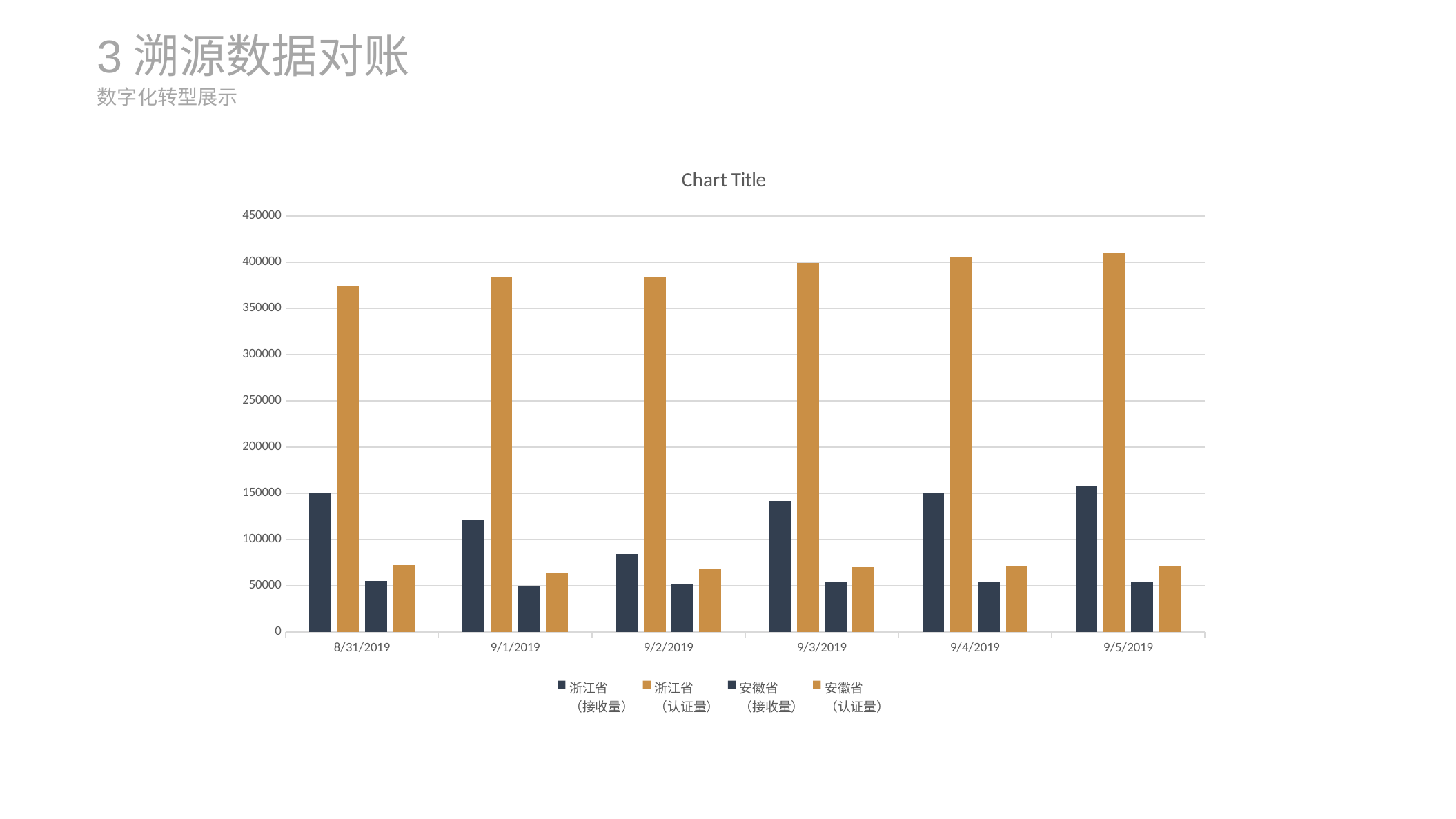

3溯源数据对账
数字化转型展示

### Chart:

| Category | 浙江省
（接收量） | 浙江省
（认证量） | 安徽省
（接收量） | 安徽省
（认证量） |
|---|---|---|---|---|
| 43708 | 150239.0 | 373990.0 | 55017.0 | 72674.0 |
| 43709 | 121216.0 | 383875.0 | 48894.0 | 64261.0 |
| 43710 | 84179.0 | 383875.0 | 52183.0 | 67994.0 |
| 43711 | 141482.0 | 399455.0 | 53705.0 | 70071.0 |
| 43712 | 150461.0 | 406177.0 | 54094.0 | 70556.0 |
| 43713 | 157819.0 | 409886.0 | 54601.0 | 70801.0 |